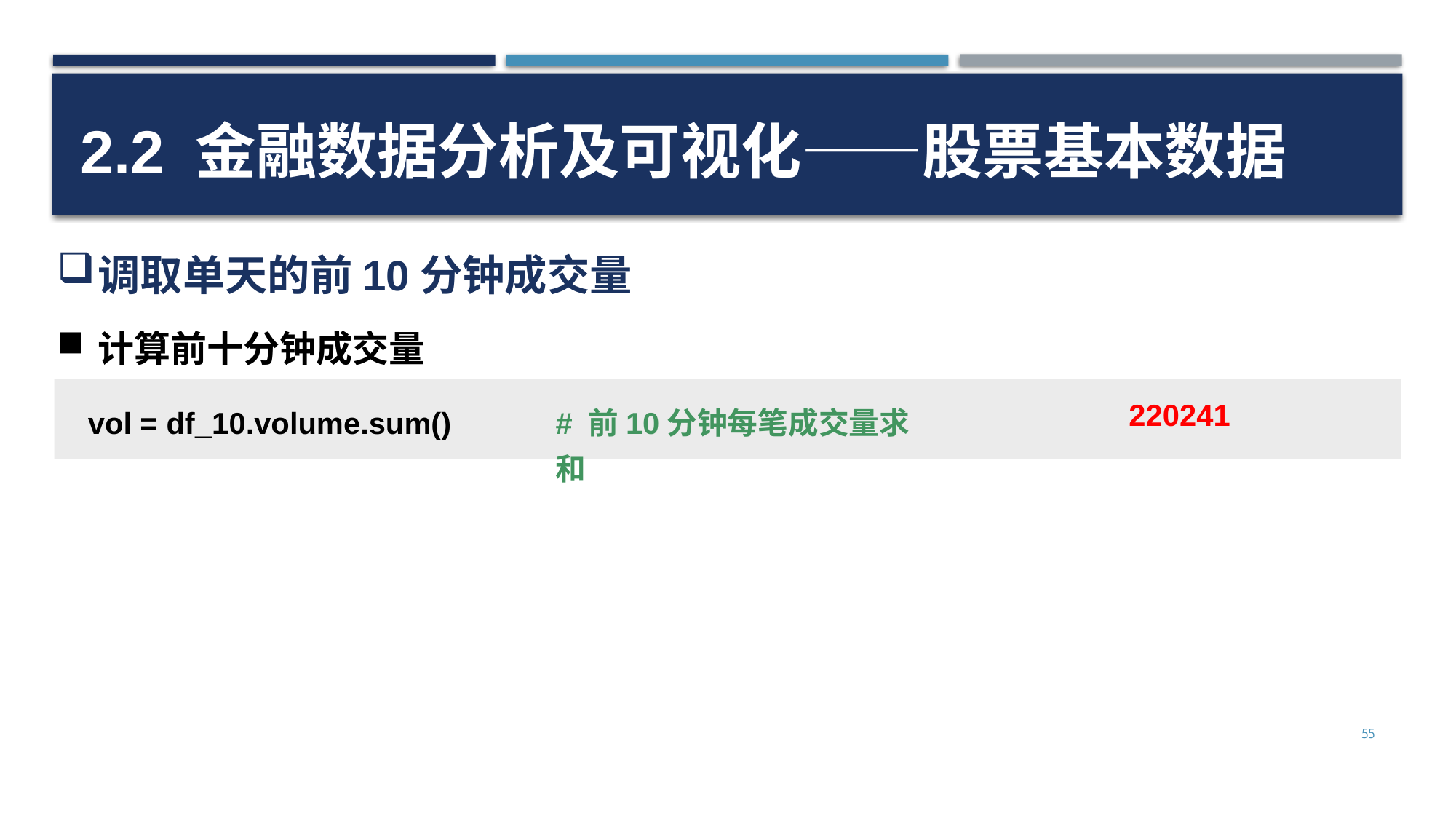

2.2 金融数据分析及可视化——股票基本数据
调取单天的前10分钟成交量
计算前十分钟成交量

vol = df_10.volume.sum()
# 前10分钟每笔成交量求和
220241
55